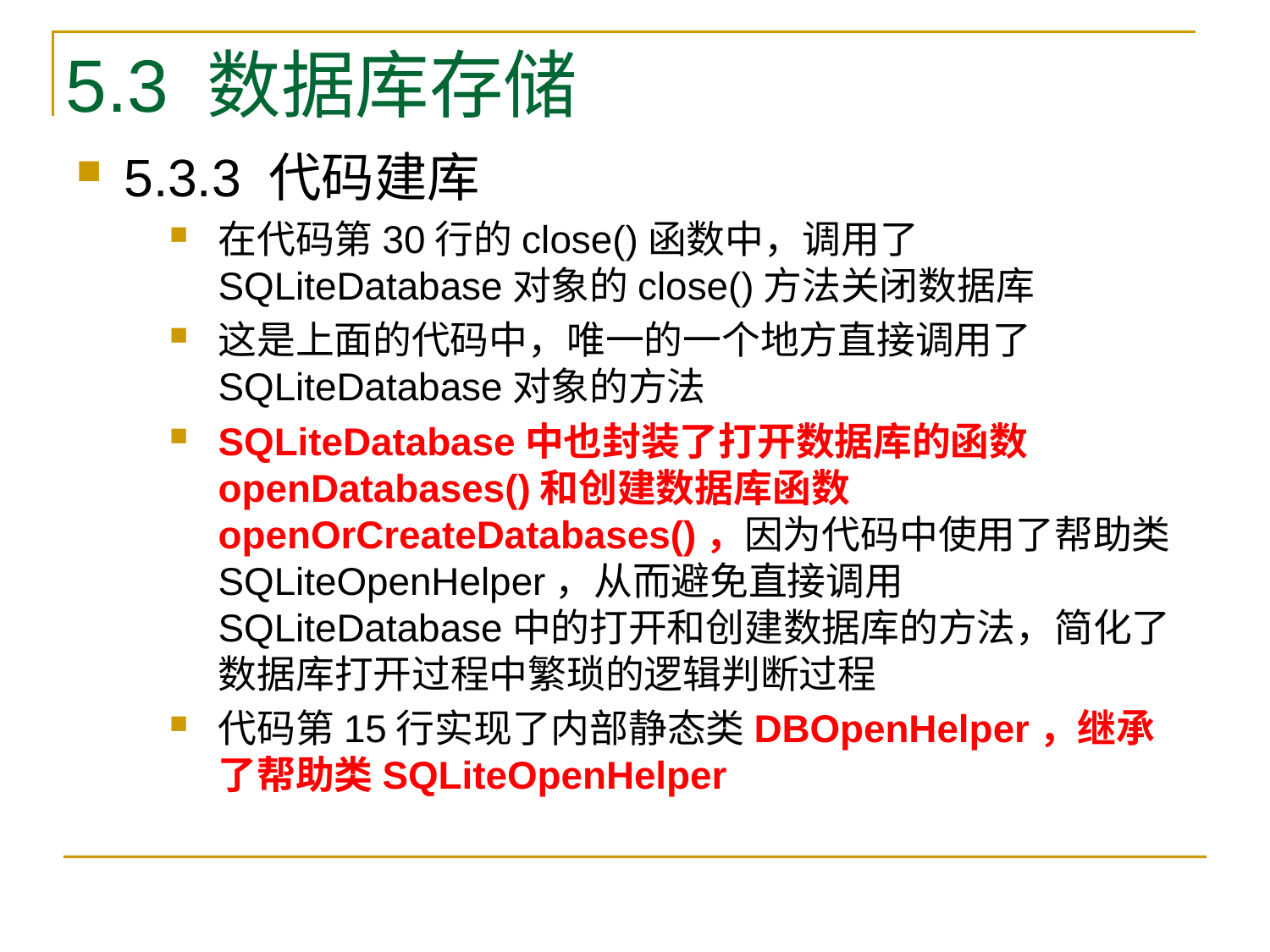

# 5.3 数据库存储
5.3.3 代码建库
在代码第30行的close()函数中，调用了SQLiteDatabase对象的close()方法关闭数据库
这是上面的代码中，唯一的一个地方直接调用了SQLiteDatabase对象的方法
SQLiteDatabase中也封装了打开数据库的函数openDatabases()和创建数据库函数openOrCreateDatabases()，因为代码中使用了帮助类SQLiteOpenHelper，从而避免直接调用SQLiteDatabase中的打开和创建数据库的方法，简化了数据库打开过程中繁琐的逻辑判断过程
代码第15行实现了内部静态类DBOpenHelper，继承了帮助类SQLiteOpenHelper